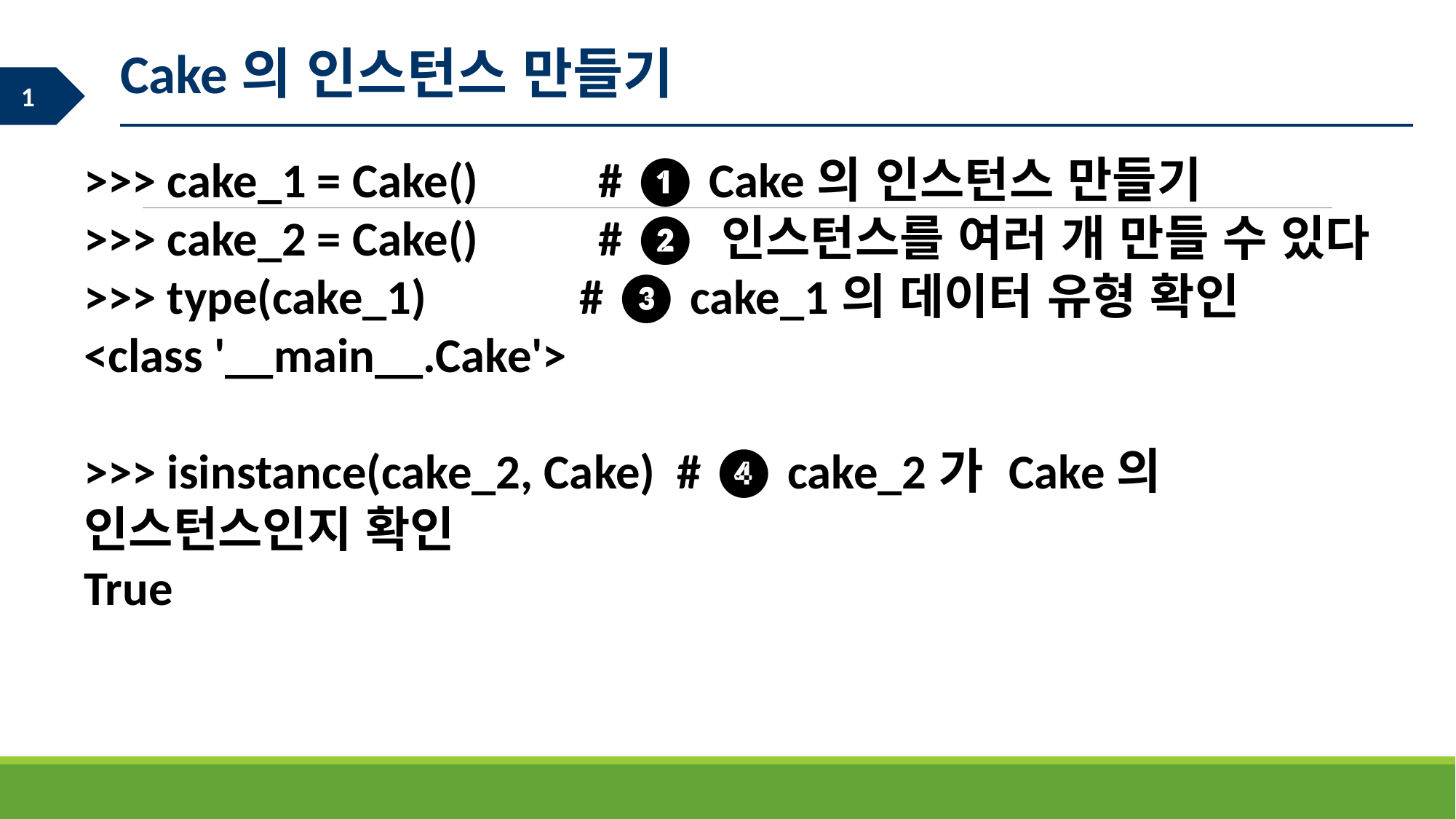

Cake의 인스턴스 만들기
>>> cake_1 = Cake()           # ❶ Cake의 인스턴스 만들기
>>> cake_2 = Cake()           # ❷ 인스턴스를 여러 개 만들 수 있다
>>> type(cake_1)              # ❸ cake_1의 데이터 유형 확인
<class '__main__.Cake'>

>>> isinstance(cake_2, Cake)  # ❹ cake_2가 Cake의 인스턴스인지 확인
True